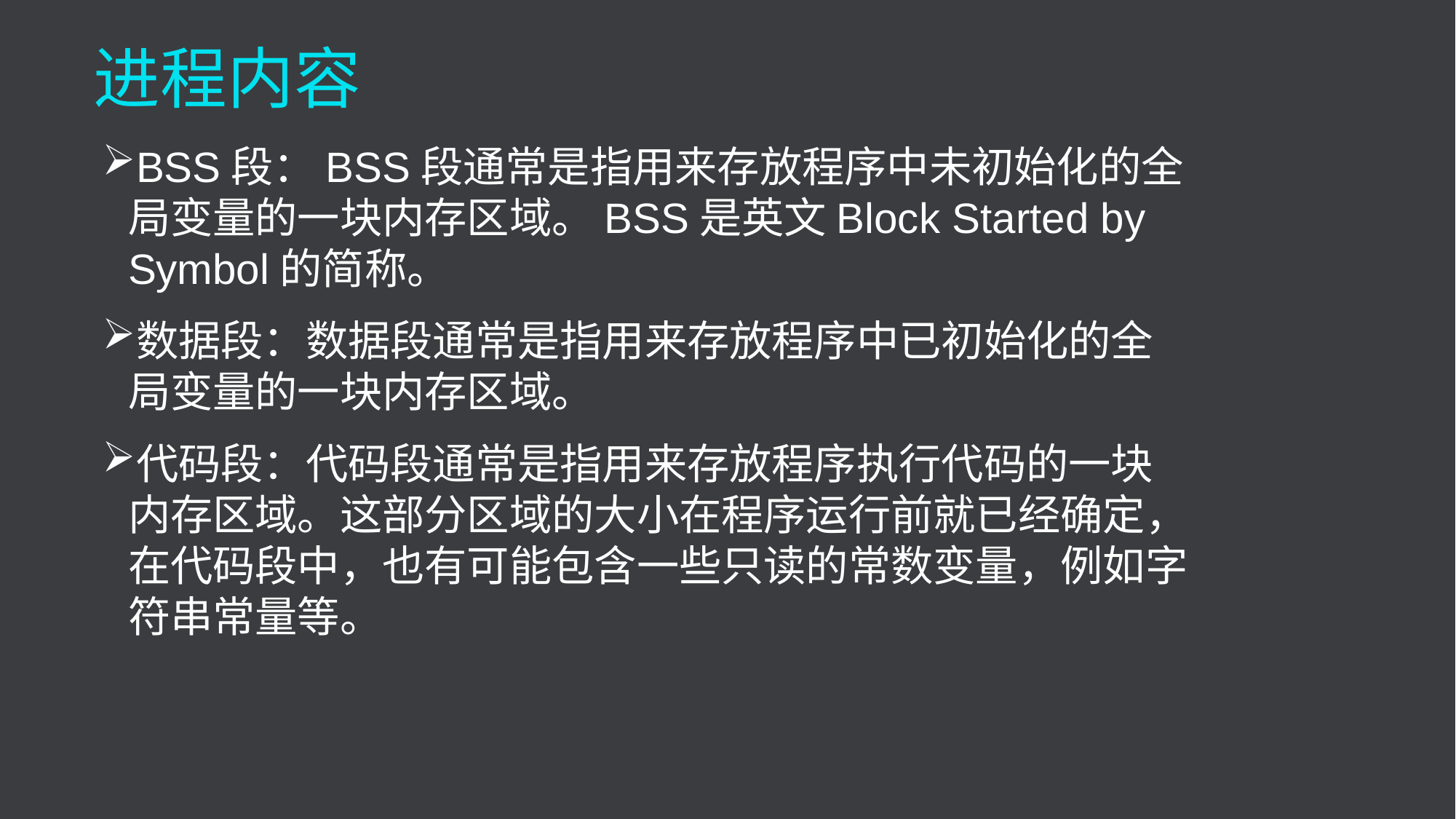

进程内容
BSS段：BSS段通常是指用来存放程序中未初始化的全局变量的一块内存区域。BSS是英文Block Started by Symbol的简称。
数据段：数据段通常是指用来存放程序中已初始化的全局变量的一块内存区域。
代码段：代码段通常是指用来存放程序执行代码的一块内存区域。这部分区域的大小在程序运行前就已经确定，在代码段中，也有可能包含一些只读的常数变量，例如字符串常量等。